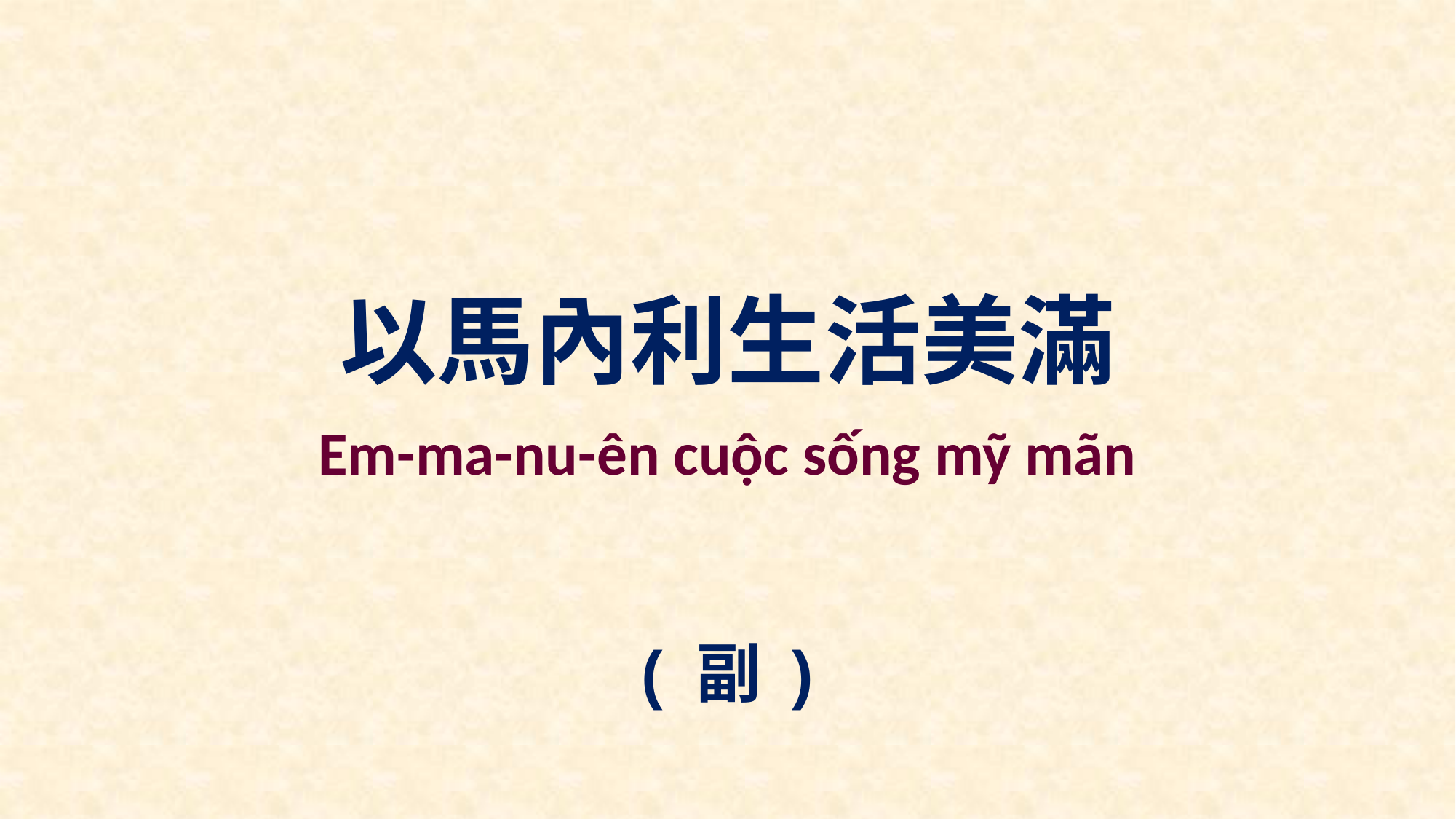

以馬內利生活美滿
Em-ma-nu-ên cuộc sống mỹ mãn
( 副 )